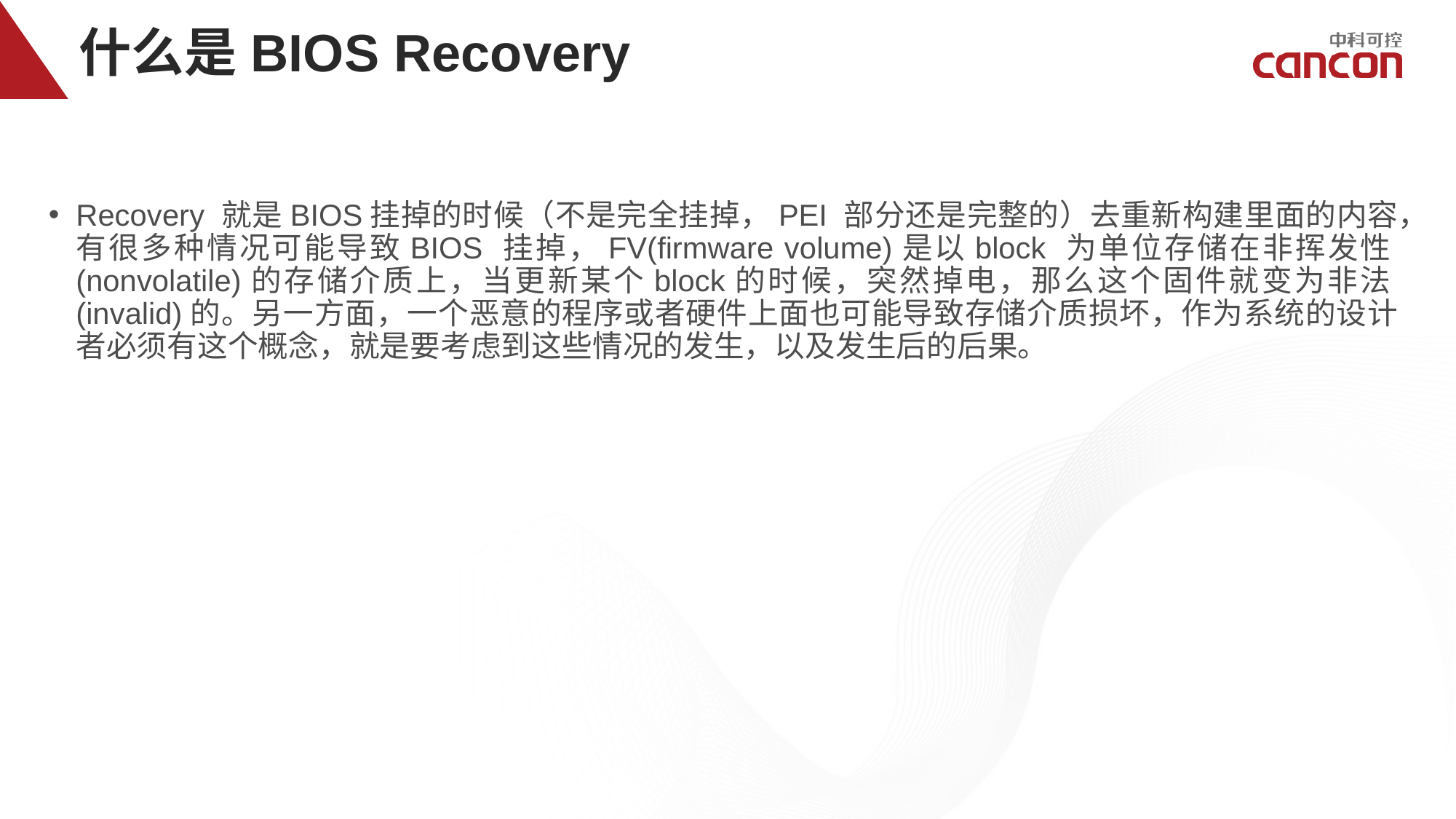

# 什么是BIOS Recovery

Recovery 就是BIOS挂掉的时候（不是完全挂掉，PEI 部分还是完整的）去重新构建里面的内容，有很多种情况可能导致BIOS 挂掉，FV(firmware volume)是以block 为单位存储在非挥发性(nonvolatile)的存储介质上，当更新某个block的时候，突然掉电，那么这个固件就变为非法(invalid)的。另一方面，一个恶意的程序或者硬件上面也可能导致存储介质损坏，作为系统的设计者必须有这个概念，就是要考虑到这些情况的发生，以及发生后的后果。